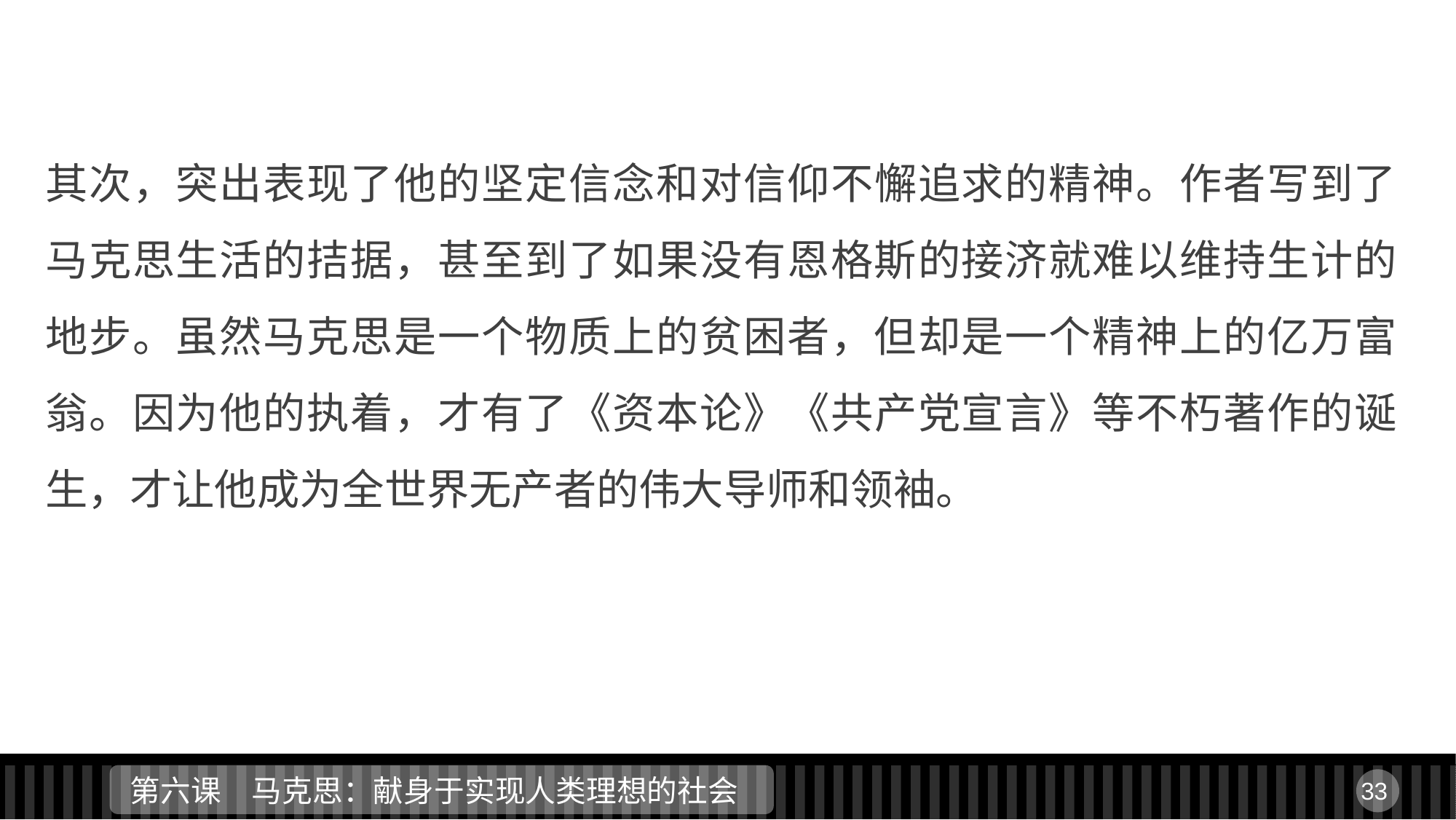

其次，突出表现了他的坚定信念和对信仰不懈追求的精神。作者写到了马克思生活的拮据，甚至到了如果没有恩格斯的接济就难以维持生计的地步。虽然马克思是一个物质上的贫困者，但却是一个精神上的亿万富翁。因为他的执着，才有了《资本论》《共产党宣言》等不朽著作的诞生，才让他成为全世界无产者的伟大导师和领袖。